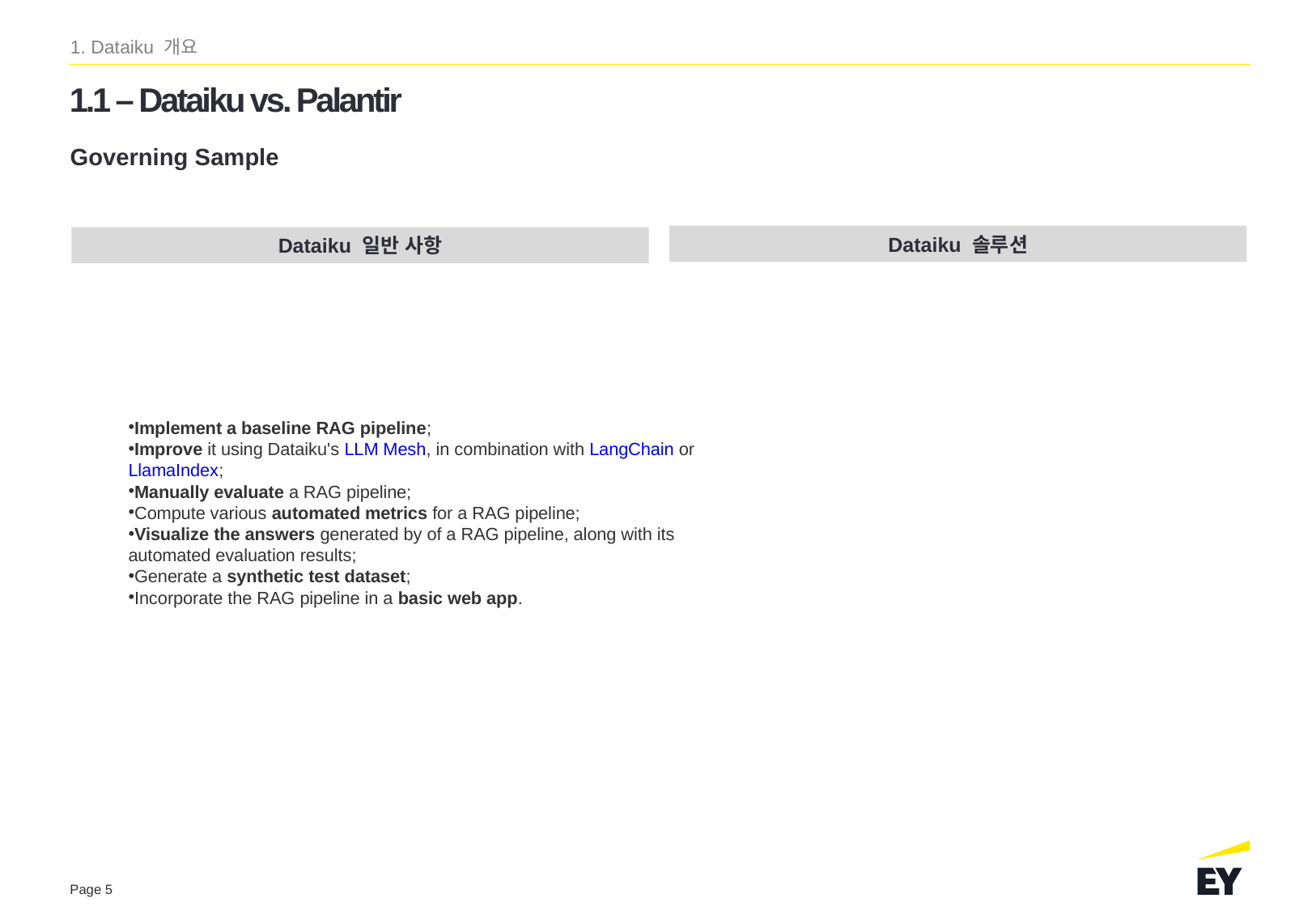

1. Dataiku 개요
# 1.1 – Dataiku vs. Palantir
Governing Sample
Dataiku 솔루션
Dataiku 일반 사항
Implement a baseline RAG pipeline;
Improve it using Dataiku's LLM Mesh, in combination with LangChain or LlamaIndex;
Manually evaluate a RAG pipeline;
Compute various automated metrics for a RAG pipeline;
Visualize the answers generated by of a RAG pipeline, along with its automated evaluation results;
Generate a synthetic test dataset;
Incorporate the RAG pipeline in a basic web app.